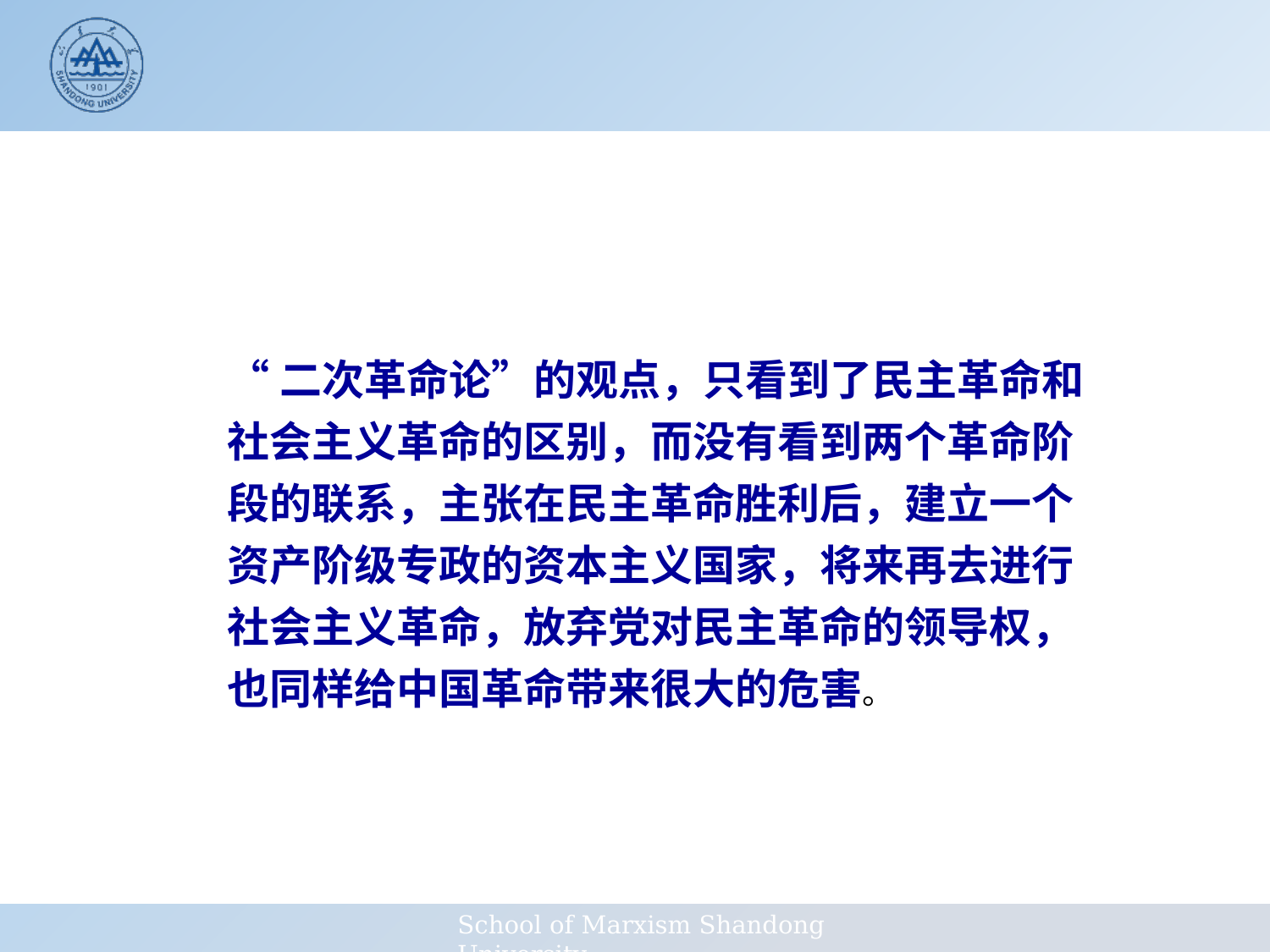

“二次革命论”的观点，只看到了民主革命和社会主义革命的区别，而没有看到两个革命阶段的联系，主张在民主革命胜利后，建立一个资产阶级专政的资本主义国家，将来再去进行社会主义革命，放弃党对民主革命的领导权，也同样给中国革命带来很大的危害。